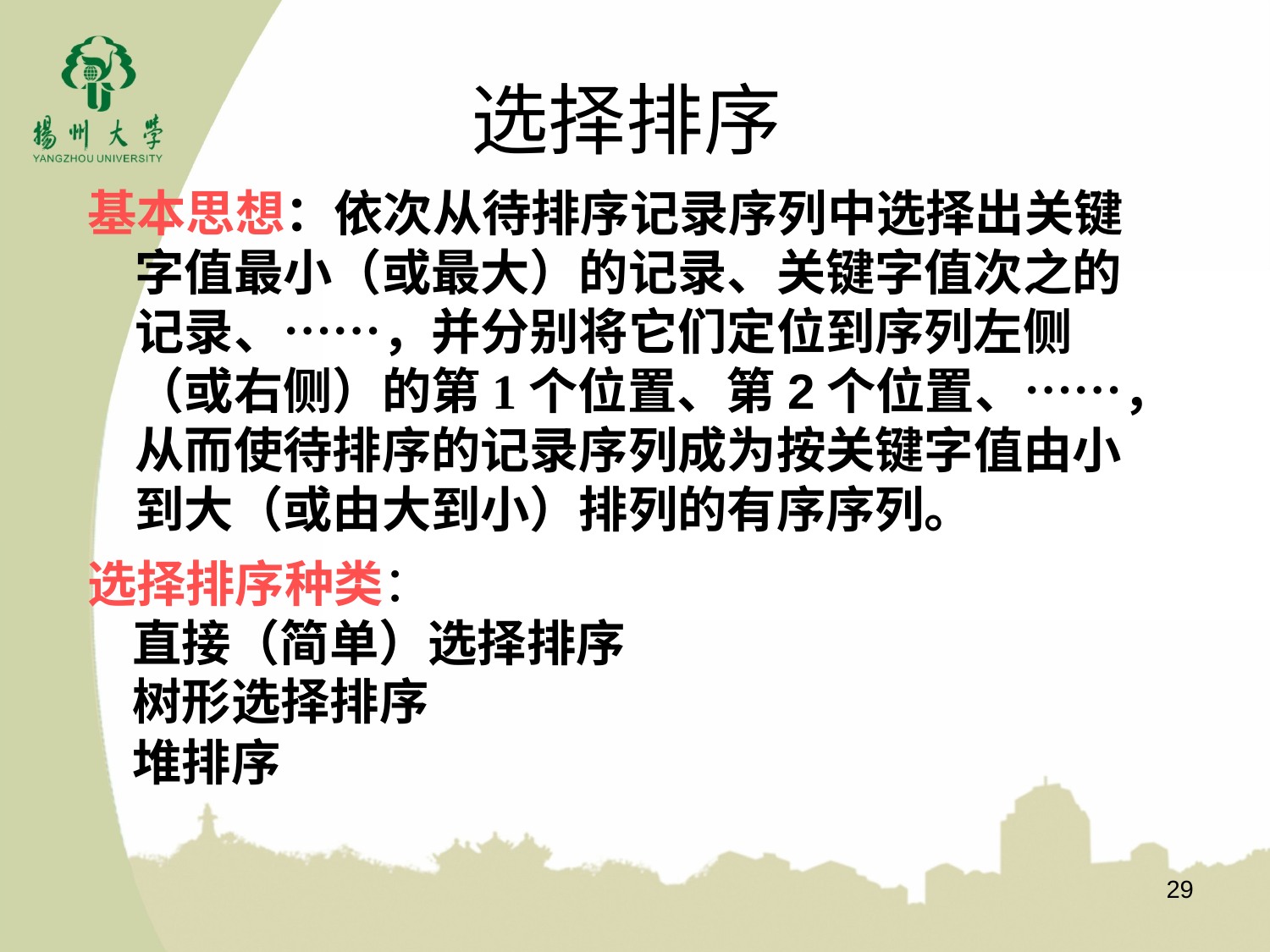

# 选择排序
基本思想：依次从待排序记录序列中选择出关键字值最小（或最大）的记录、关键字值次之的记录、……，并分别将它们定位到序列左侧（或右侧）的第1个位置、第2个位置、……，从而使待排序的记录序列成为按关键字值由小到大（或由大到小）排列的有序序列。
选择排序种类：
   直接（简单）选择排序
   树形选择排序
   堆排序
29